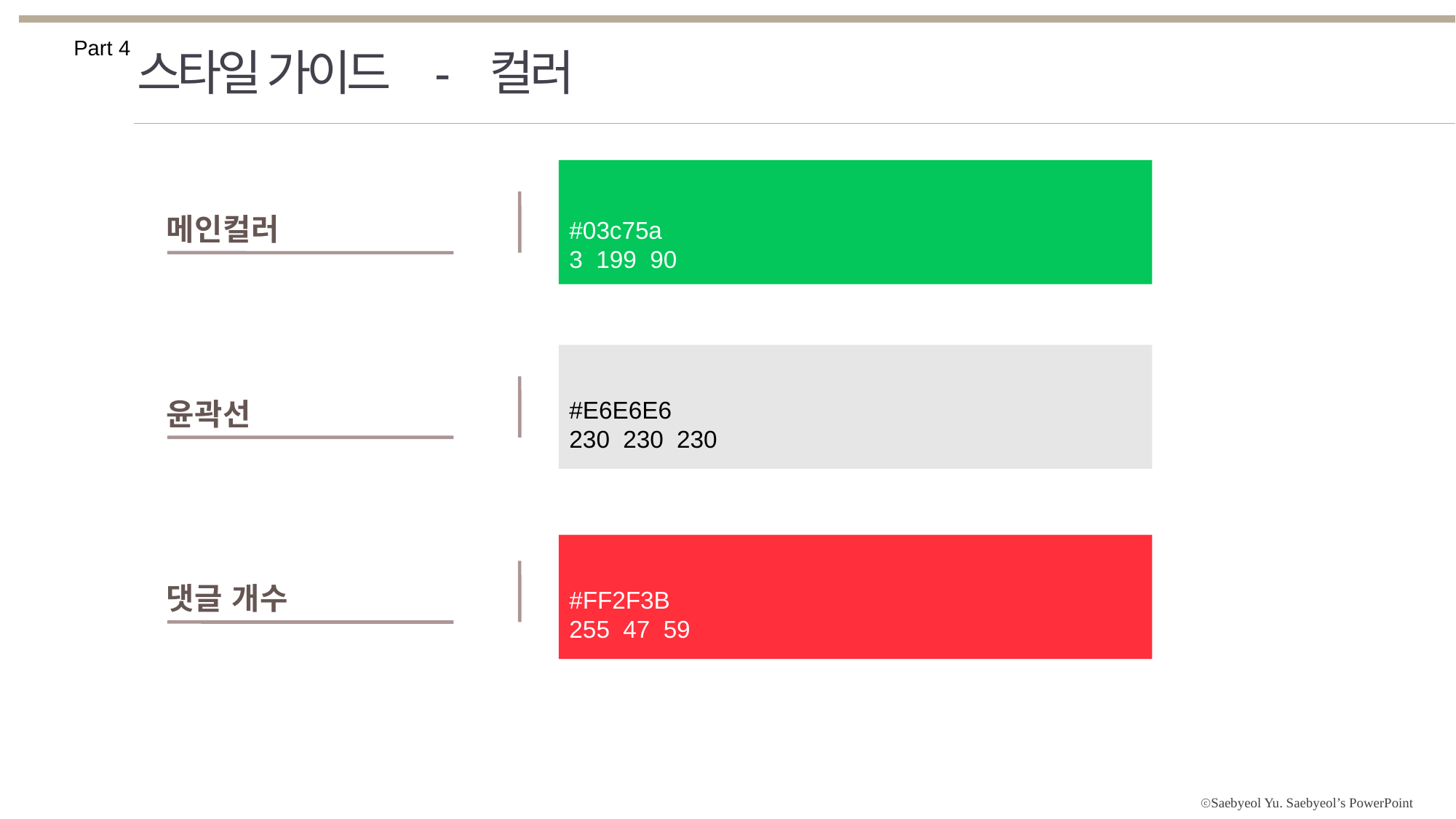

Part 4
스타일 가이드   -   컬러

메인컬러
#03c75a
3  199  90

윤곽선
#E6E6E6
230  230  230

댓글 개수
#FF2F3B
255  47  59